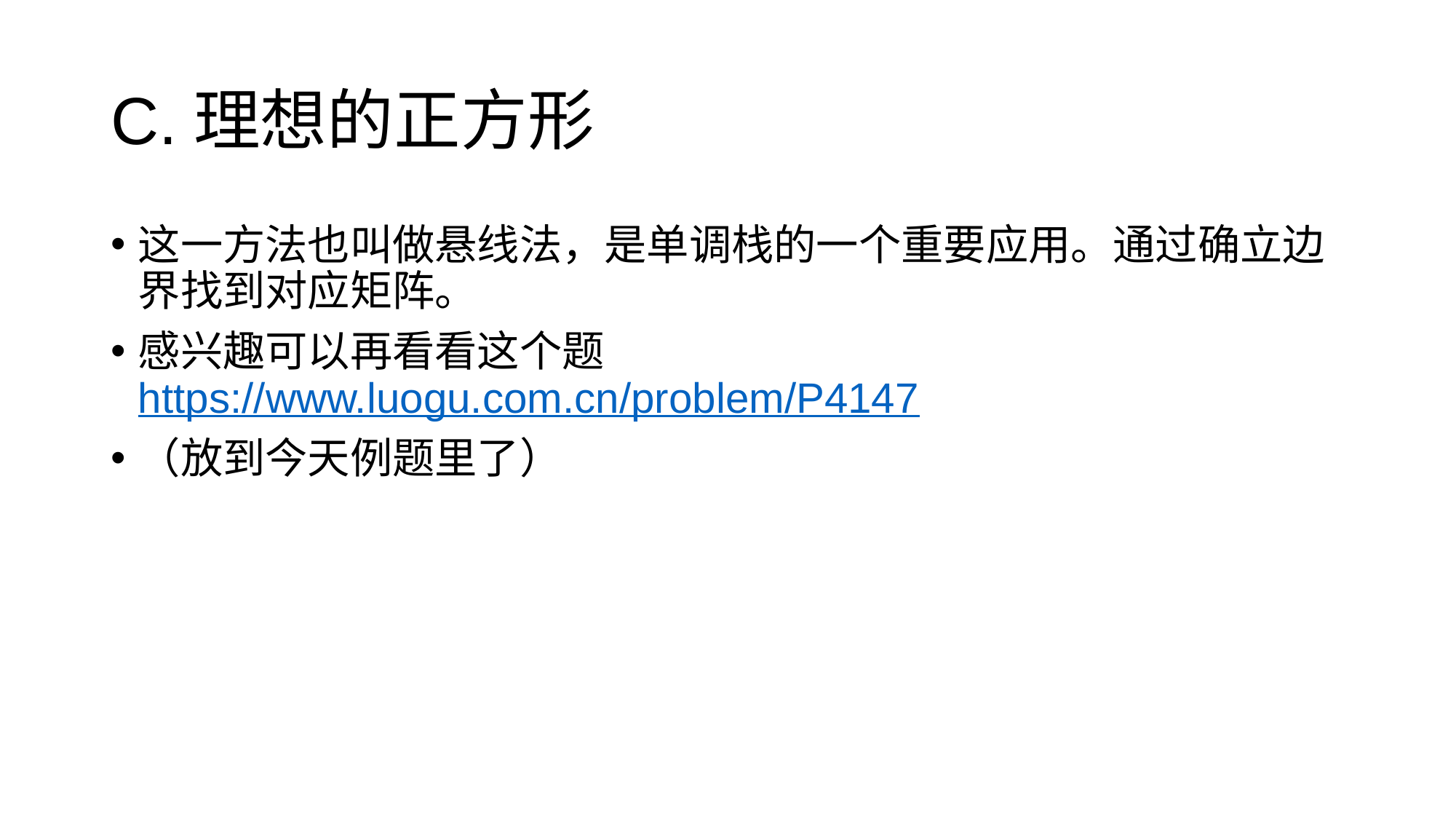

# C.理想的正方形
这一方法也叫做悬线法，是单调栈的一个重要应用。通过确立边界找到对应矩阵。
感兴趣可以再看看这个题https://www.luogu.com.cn/problem/P4147
（放到今天例题里了）